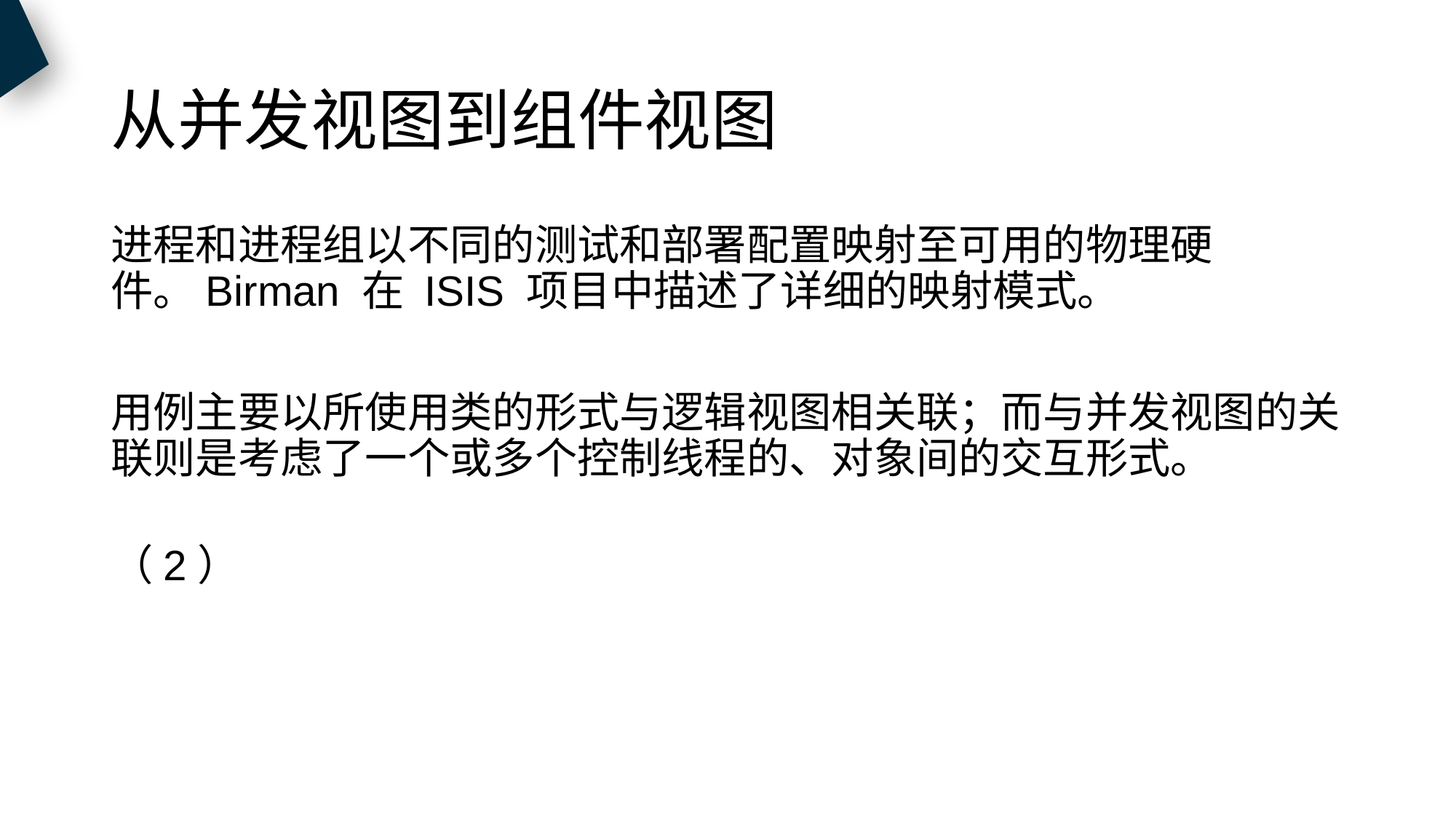

# 从并发视图到组件视图
进程和进程组以不同的测试和部署配置映射至可用的物理硬件。Birman 在 ISIS 项目中描述了详细的映射模式。

用例主要以所使用类的形式与逻辑视图相关联；而与并发视图的关联则是考虑了一个或多个控制线程的、对象间的交互形式。
										   （2）